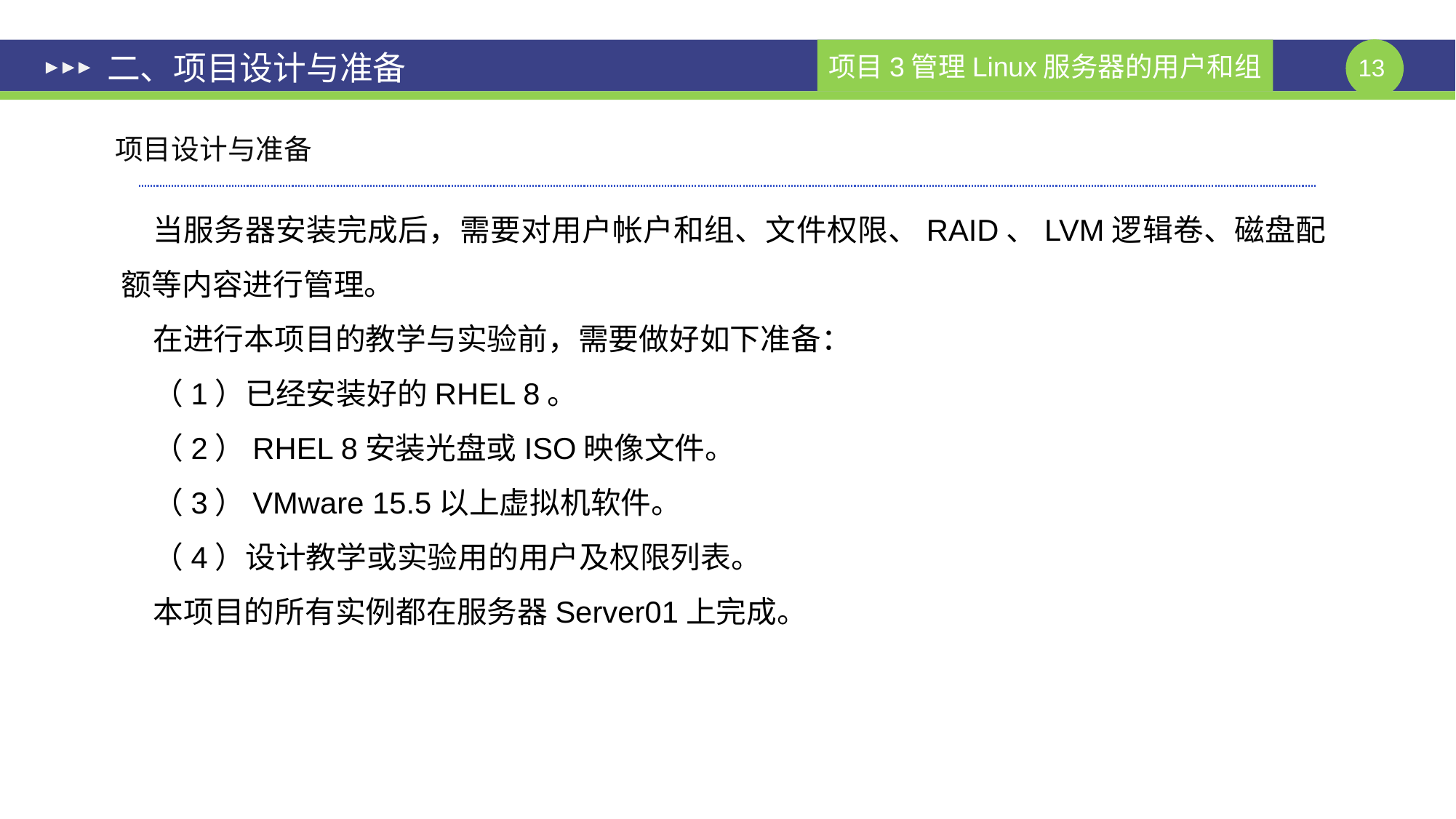

# 二、项目设计与准备
项目设计与准备

当服务器安装完成后，需要对用户帐户和组、文件权限、RAID、LVM逻辑卷、磁盘配额等内容进行管理。
在进行本项目的教学与实验前，需要做好如下准备：
（1）已经安装好的RHEL 8。
（2）RHEL 8安装光盘或ISO映像文件。
（3）VMware 15.5以上虚拟机软件。
（4）设计教学或实验用的用户及权限列表。
本项目的所有实例都在服务器Server01上完成。